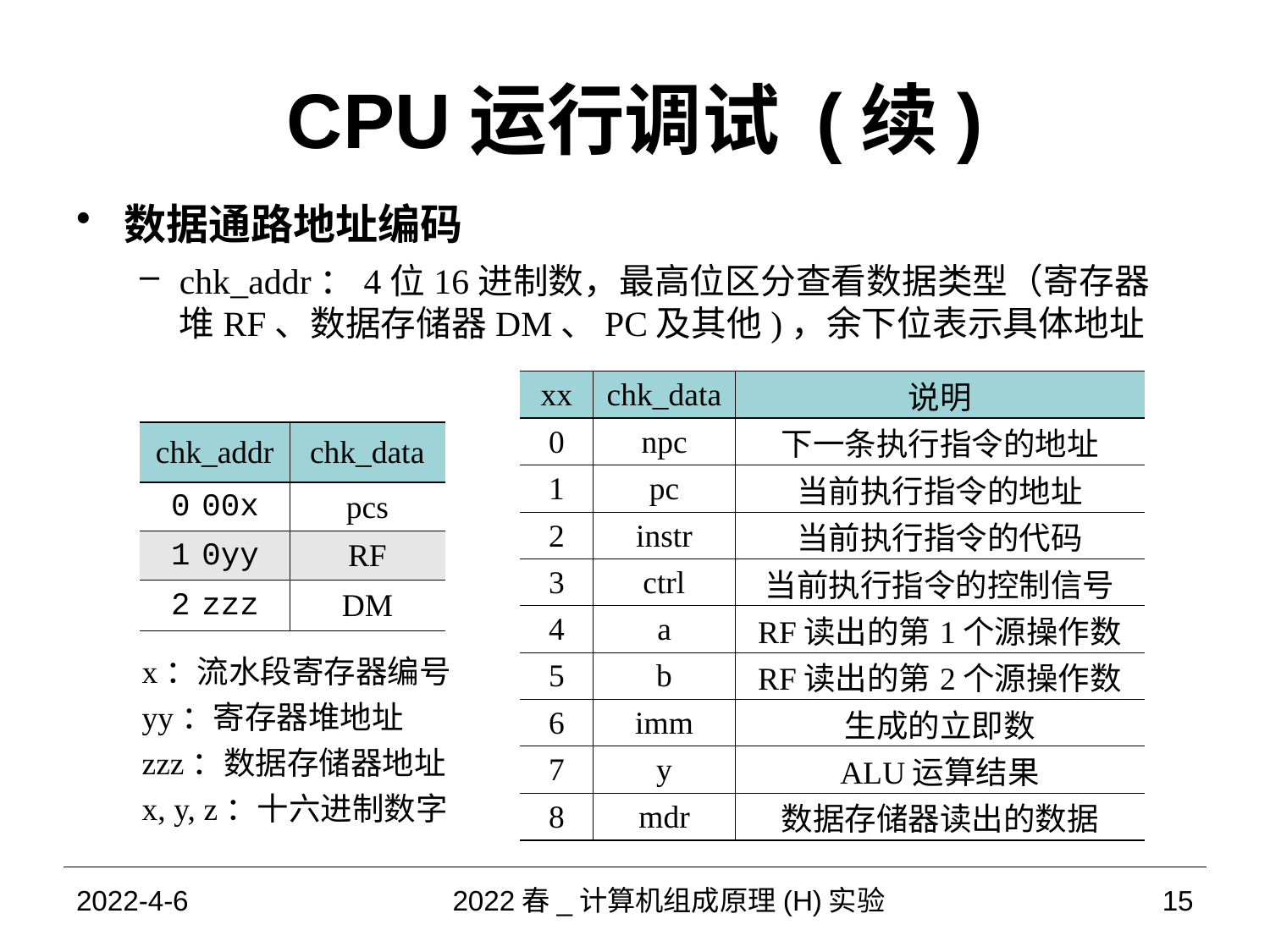

# CPU运行调试 (续)
数据通路地址编码
chk_addr：4位16进制数，最高位区分查看数据类型（寄存器堆RF、数据存储器DM、PC及其他)，余下位表示具体地址
| xx | chk\_data | 说明 |
| --- | --- | --- |
| 0 | npc | 下一条执行指令的地址 |
| 1 | pc | 当前执行指令的地址 |
| 2 | instr | 当前执行指令的代码 |
| 3 | ctrl | 当前执行指令的控制信号 |
| 4 | a | RF读出的第1个源操作数 |
| 5 | b | RF读出的第2个源操作数 |
| 6 | imm | 生成的立即数 |
| 7 | y | ALU运算结果 |
| 8 | mdr | 数据存储器读出的数据 |
| chk\_addr | chk\_data |
| --- | --- |
| 0 00x | pcs |
| 1 0yy | RF |
| 2 zzz | DM |
x：流水段寄存器编号
yy：寄存器堆地址
zzz：数据存储器地址
x, y, z：十六进制数字
2022-4-6
2022春_计算机组成原理(H)实验
15